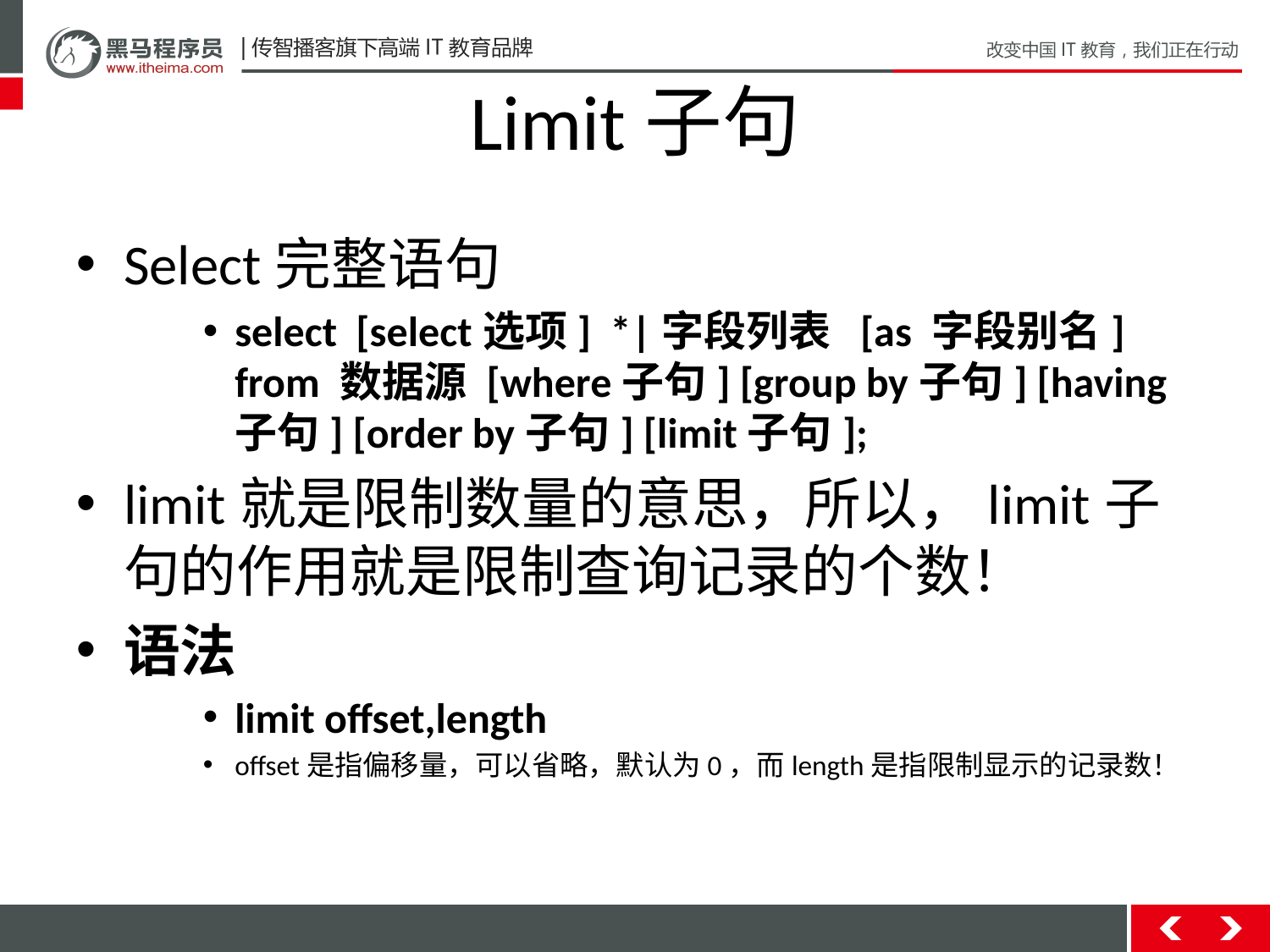

# Limit子句
Select完整语句
select  [select选项]  *|字段列表  [as 字段别名]  from 数据源 [where子句] [group by子句] [having子句] [order by子句] [limit子句];
limit就是限制数量的意思，所以，limit子句的作用就是限制查询记录的个数！
语法
limit offset,length
offset是指偏移量，可以省略，默认为0，而length是指限制显示的记录数！